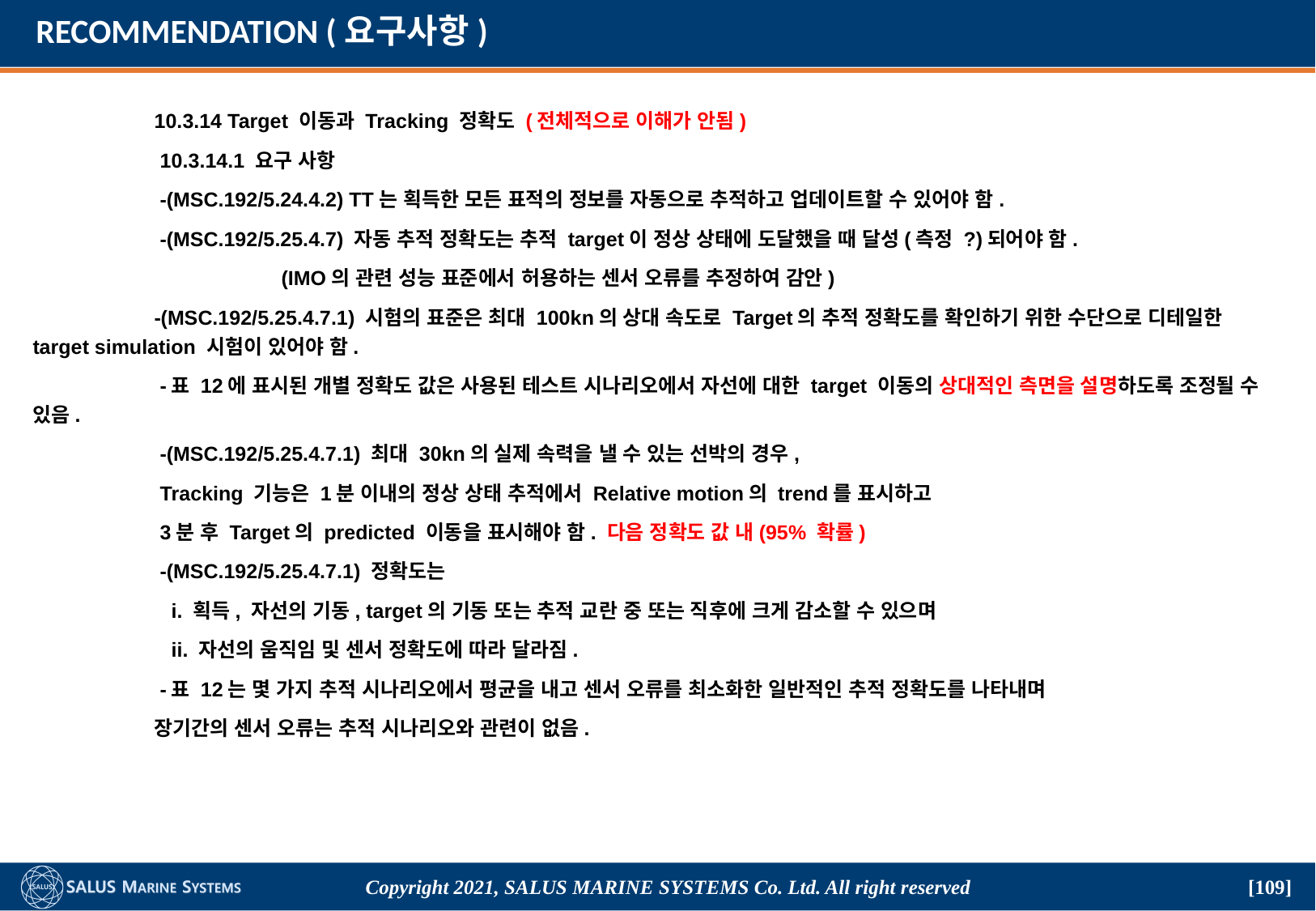

# RECOMMENDATION (요구사항)
	10.3.14 Target 이동과 Tracking 정확도 (전체적으로 이해가 안됨)
	 10.3.14.1 요구 사항
	 -(MSC.192/5.24.4.2) TT는 획득한 모든 표적의 정보를 자동으로 추적하고 업데이트할 수 있어야 함.
	 -(MSC.192/5.25.4.7) 자동 추적 정확도는 추적 target이 정상 상태에 도달했을 때 달성(측정 ?)되어야 함.
		 (IMO의 관련 성능 표준에서 허용하는 센서 오류를 추정하여 감안)
 	-(MSC.192/5.25.4.7.1) 시험의 표준은 최대 100kn의 상대 속도로 Target의 추적 정확도를 확인하기 위한 수단으로 디테일한 target simulation 시험이 있어야 함.
	 -표 12에 표시된 개별 정확도 값은 사용된 테스트 시나리오에서 자선에 대한 target 이동의 상대적인 측면을 설명하도록 조정될 수 있음.
	 -(MSC.192/5.25.4.7.1) 최대 30kn의 실제 속력을 낼 수 있는 선박의 경우,
	 Tracking 기능은 1분 이내의 정상 상태 추적에서 Relative motion의 trend를 표시하고
	 3분 후 Target의 predicted 이동을 표시해야 함. 다음 정확도 값 내(95% 확률)
	 -(MSC.192/5.25.4.7.1) 정확도는
	   i. 획득, 자선의 기동, target의 기동 또는 추적 교란 중 또는 직후에 크게 감소할 수 있으며
	   ii. 자선의 움직임 및 센서 정확도에 따라 달라짐.
	 -표 12는 몇 가지 추적 시나리오에서 평균을 내고 센서 오류를 최소화한 일반적인 추적 정확도를 나타내며
	장기간의 센서 오류는 추적 시나리오와 관련이 없음.

Copyright 2021, SALUS Marine Systems Co. Ltd. All right reserved
[109]